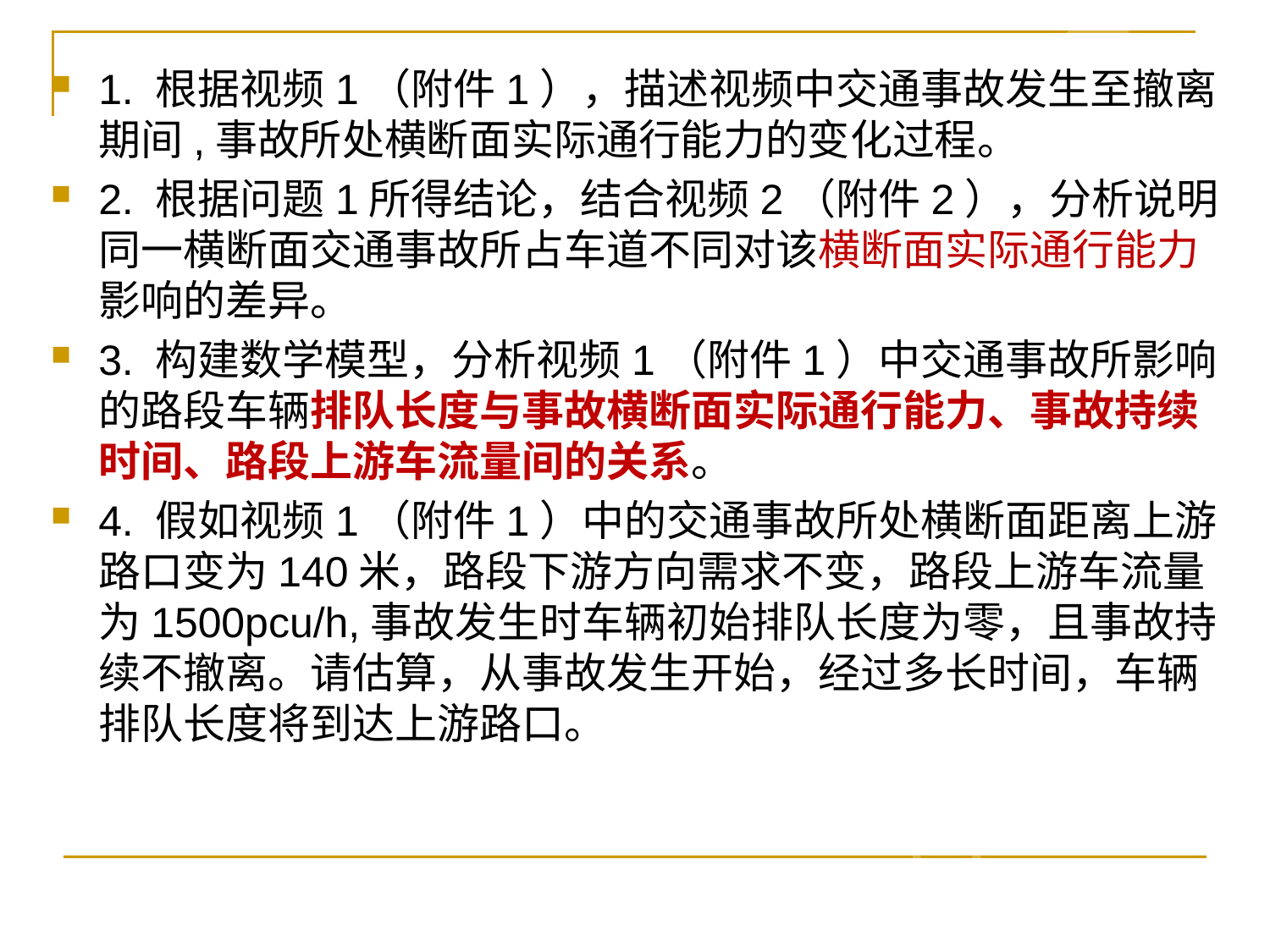

1. 根据视频1（附件1），描述视频中交通事故发生至撤离期间,事故所处横断面实际通行能力的变化过程。
2. 根据问题1所得结论，结合视频2（附件2），分析说明同一横断面交通事故所占车道不同对该横断面实际通行能力影响的差异。
3. 构建数学模型，分析视频1（附件1）中交通事故所影响的路段车辆排队长度与事故横断面实际通行能力、事故持续时间、路段上游车流量间的关系。
4. 假如视频1（附件1）中的交通事故所处横断面距离上游路口变为140米，路段下游方向需求不变，路段上游车流量为1500pcu/h,事故发生时车辆初始排队长度为零，且事故持续不撤离。请估算，从事故发生开始，经过多长时间，车辆排队长度将到达上游路口。